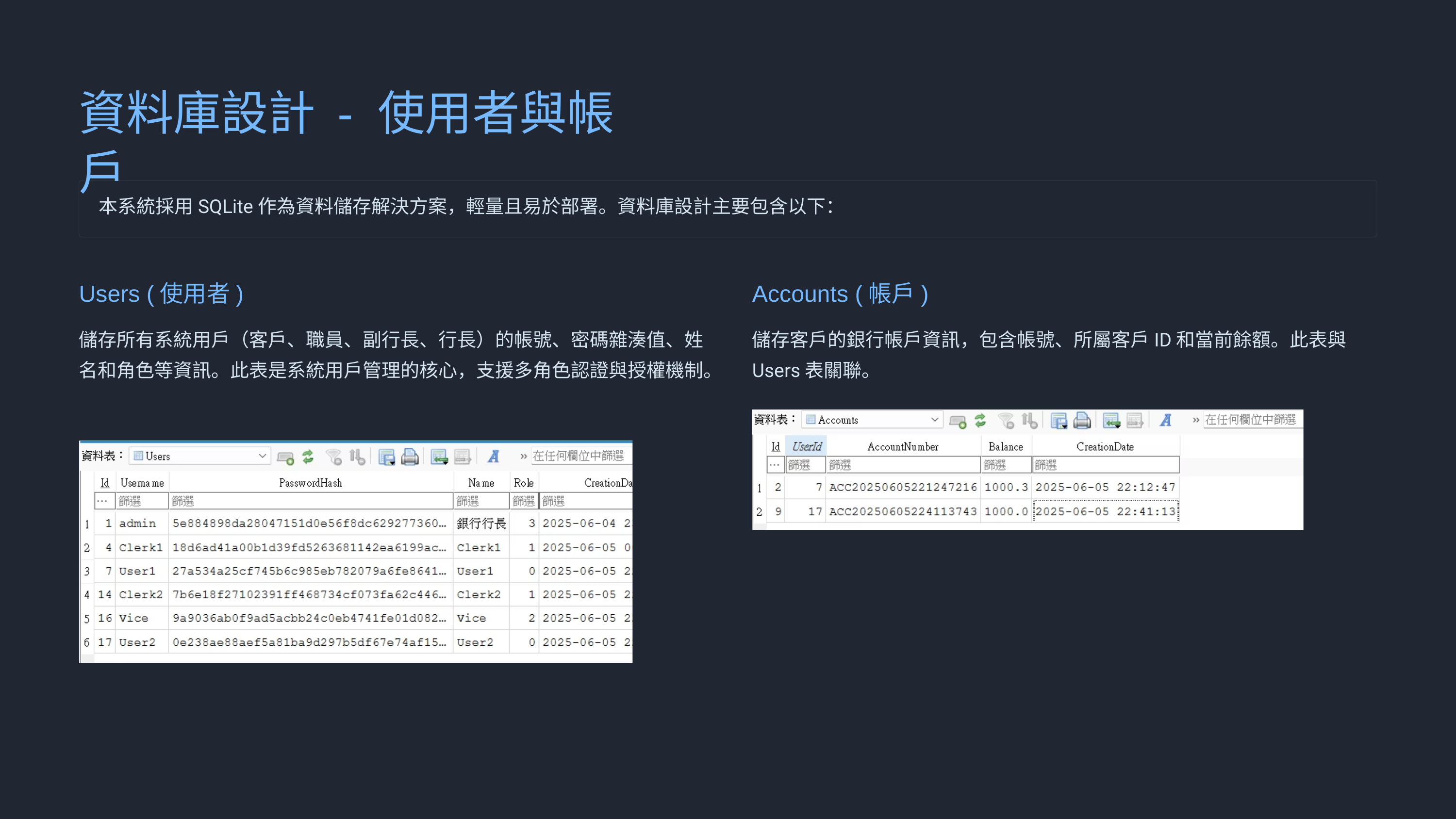

資料庫設計 - 使用者與帳戶

本系統採用SQLite作為資料儲存解決方案，輕量且易於部署。資料庫設計主要包含以下：
Users (使用者)
Accounts (帳戶)
儲存所有系統用戶（客戶、職員、副行長、行長）的帳號、密碼雜湊值、姓名和角色等資訊。此表是系統用戶管理的核心，支援多角色認證與授權機制。
儲存客戶的銀行帳戶資訊，包含帳號、所屬客戶ID和當前餘額。此表與Users表關聯。